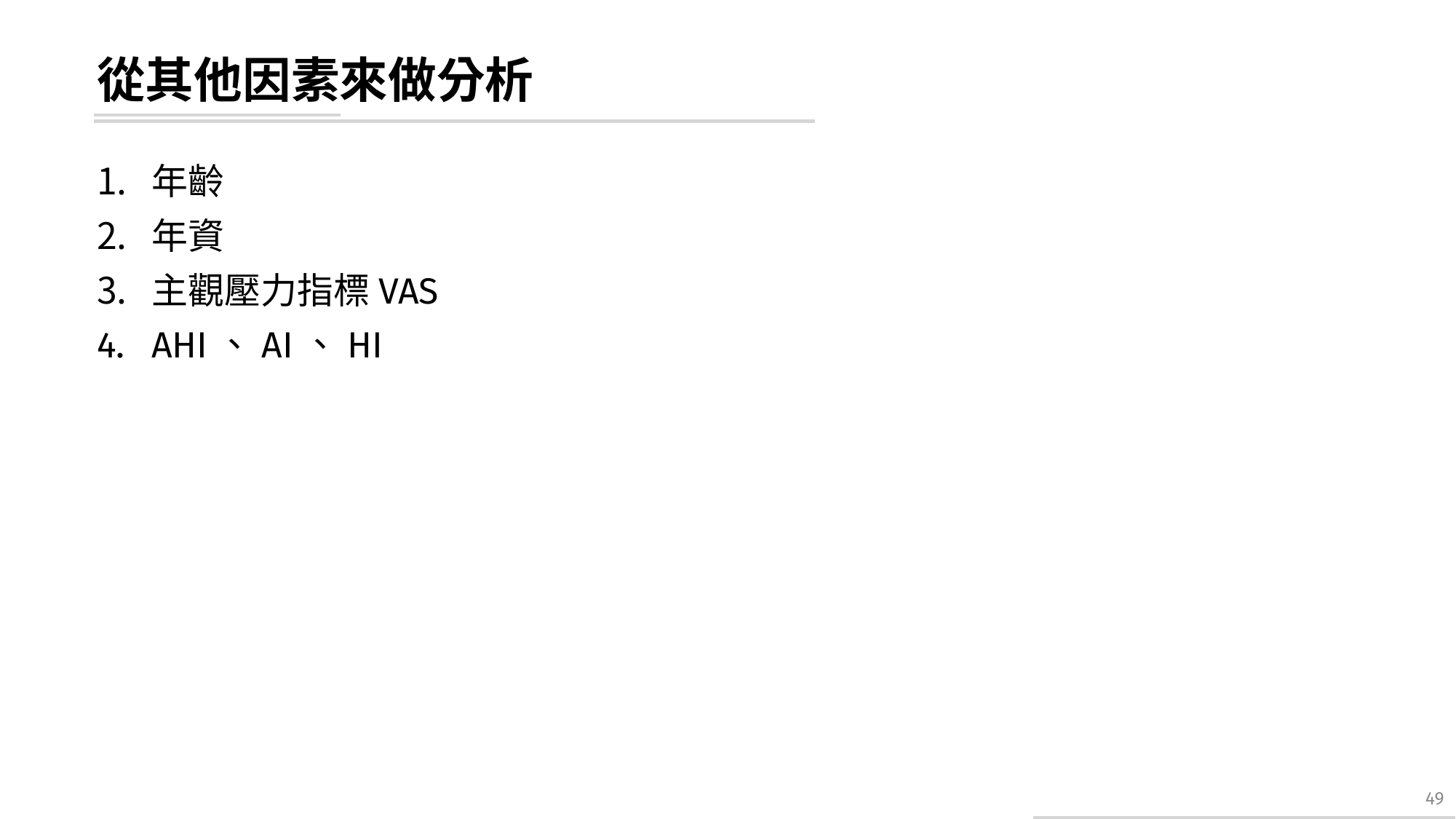

# 從其他因素來做分析
年齡
年資
主觀壓力指標VAS
AHI、AI、HI
49